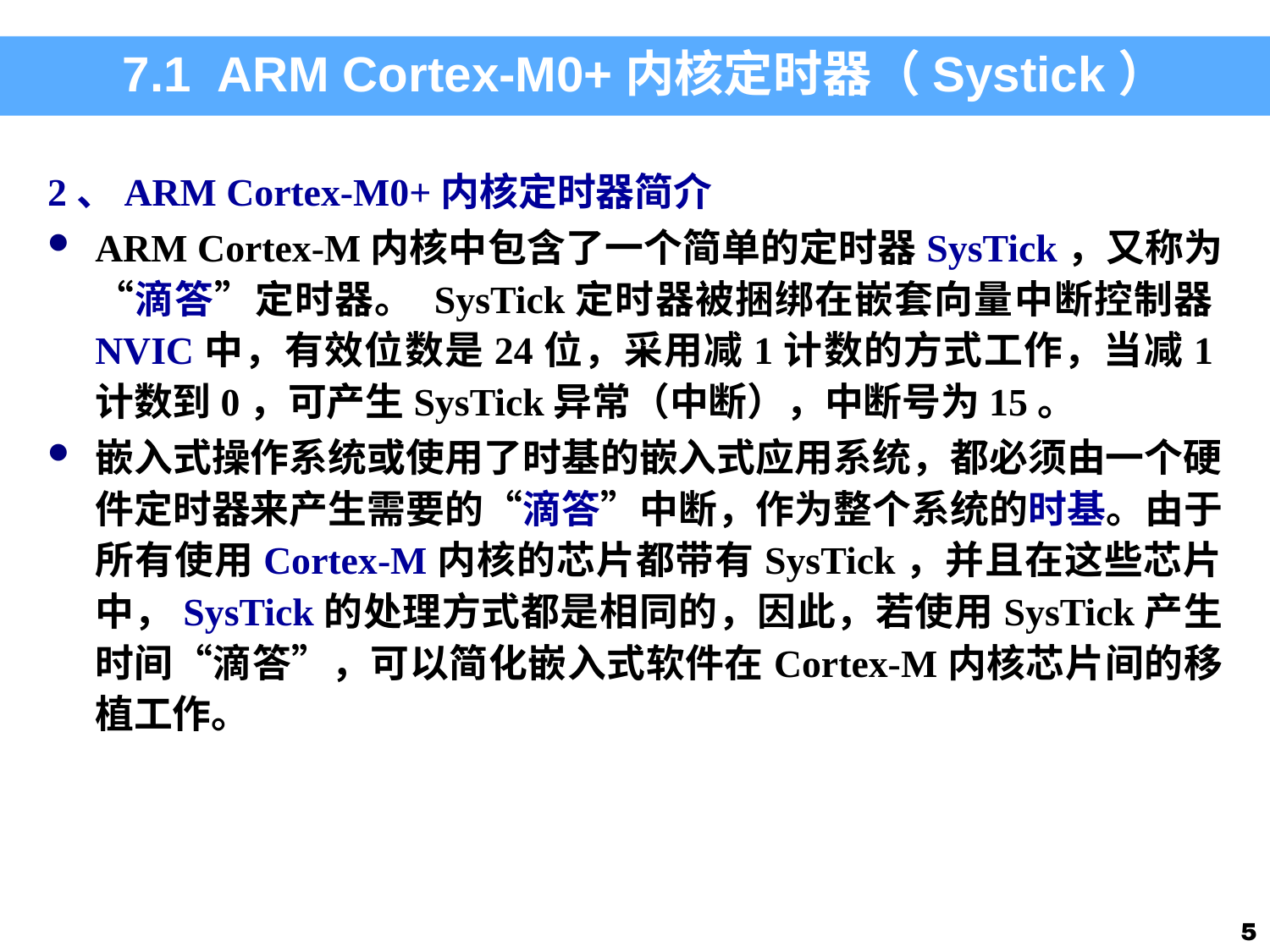

7.1  ARM Cortex-M0+内核定时器（Systick）
2、ARM Cortex-M0+内核定时器简介
ARM Cortex-M内核中包含了一个简单的定时器SysTick，又称为“滴答”定时器。 SysTick定时器被捆绑在嵌套向量中断控制器NVIC中，有效位数是24位，采用减1计数的方式工作，当减1计数到0，可产生SysTick异常（中断），中断号为15。
嵌入式操作系统或使用了时基的嵌入式应用系统，都必须由一个硬件定时器来产生需要的“滴答”中断，作为整个系统的时基。由于所有使用Cortex-M内核的芯片都带有SysTick，并且在这些芯片中，SysTick的处理方式都是相同的，因此，若使用SysTick产生时间“滴答”，可以简化嵌入式软件在Cortex-M内核芯片间的移植工作。
5